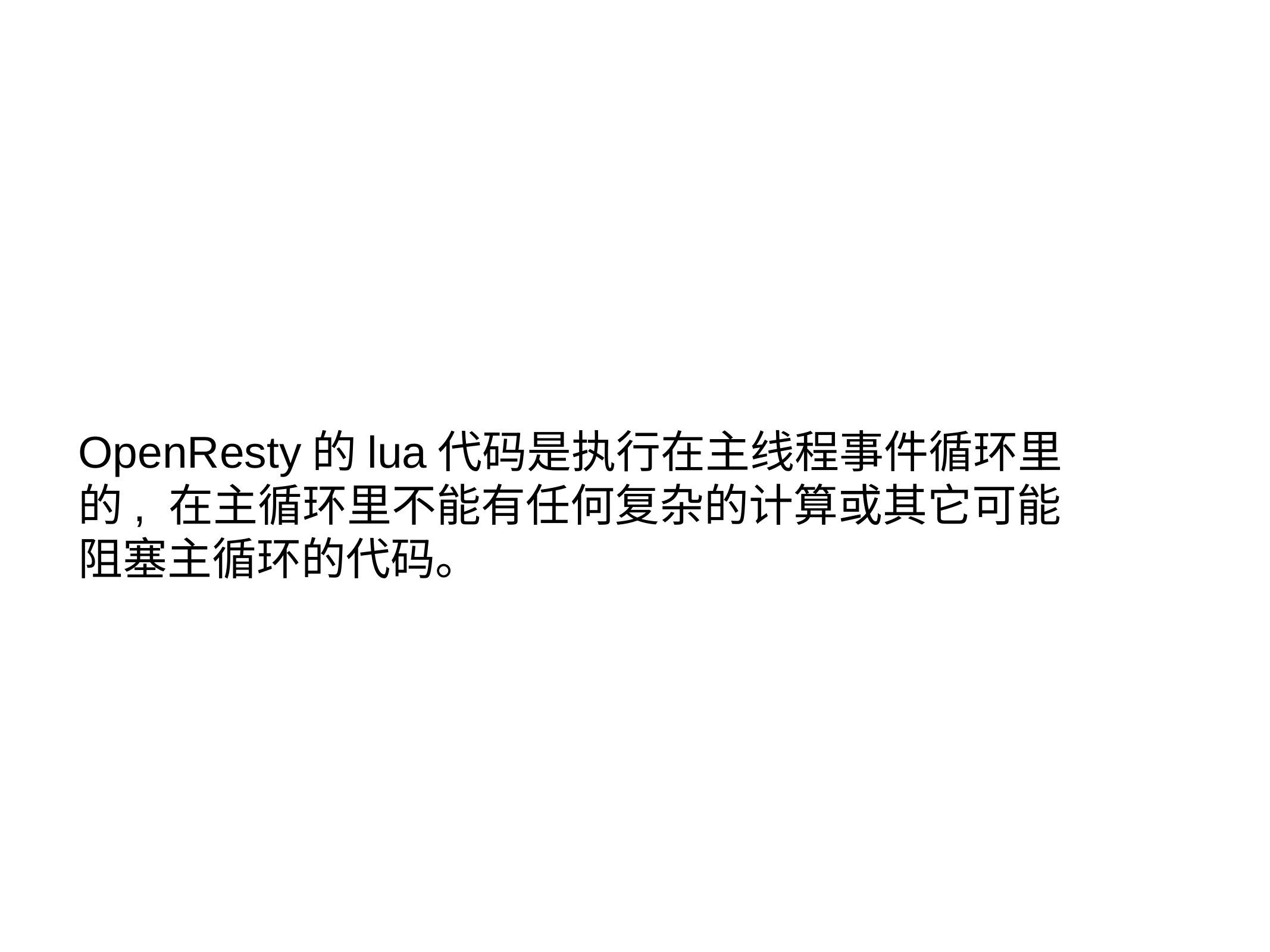

OpenResty的lua代码是执行在主线程事件循环里的, 在主循环里不能有任何复杂的计算或其它可能阻塞主循环的代码。